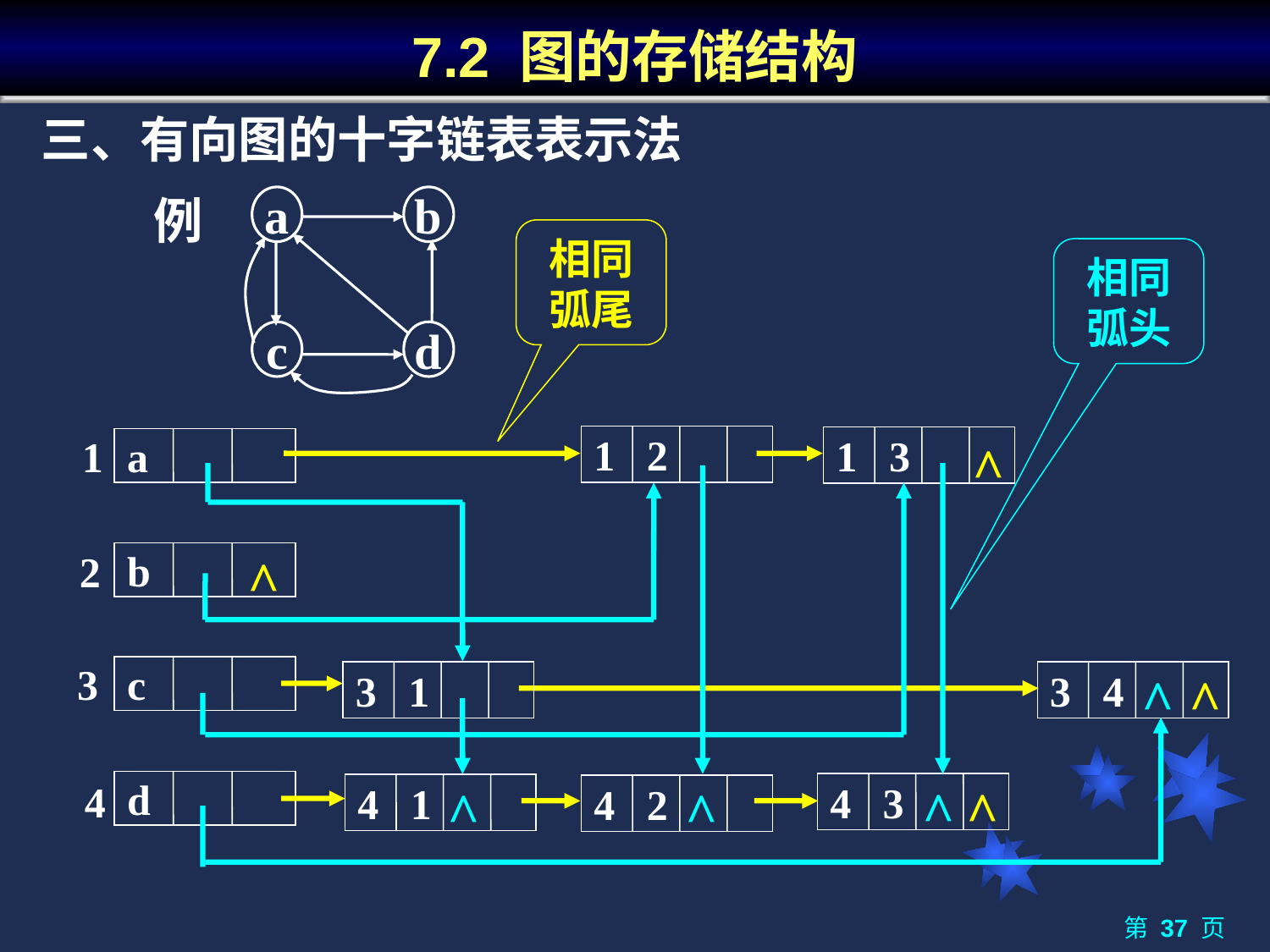

# 7.2 图的存储结构
三、有向图的十字链表表示法
例
a
b

c
d

相同弧尾
相同弧头
1
a

2
b

3
c

4
d

1   2
1   3
3   1
3   4
4   3
4   1
4   2

^

^
^
^

^
^
^
^

第 37 页